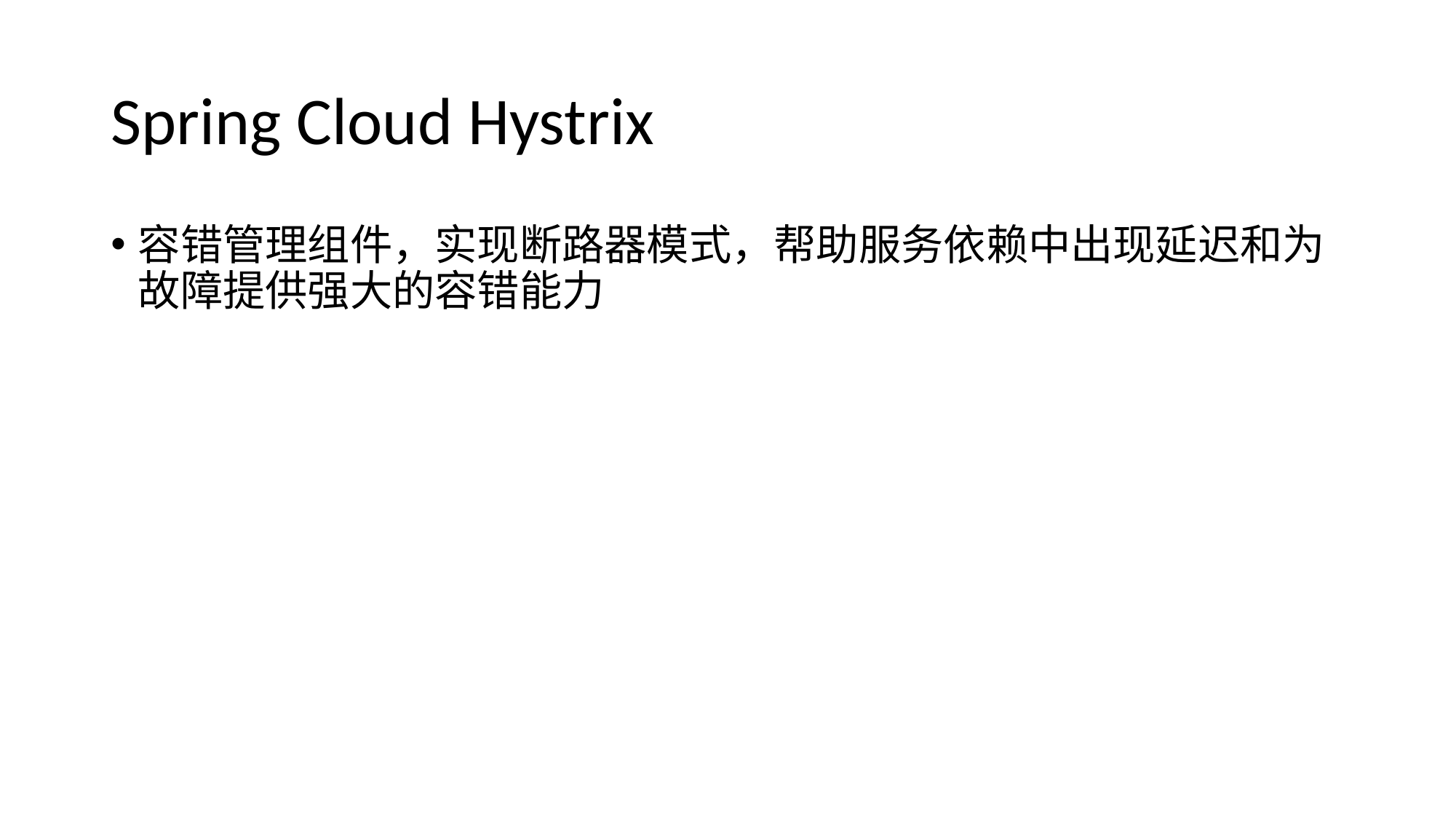

# Spring Cloud Hystrix
容错管理组件，实现断路器模式，帮助服务依赖中出现延迟和为故障提供强大的容错能力